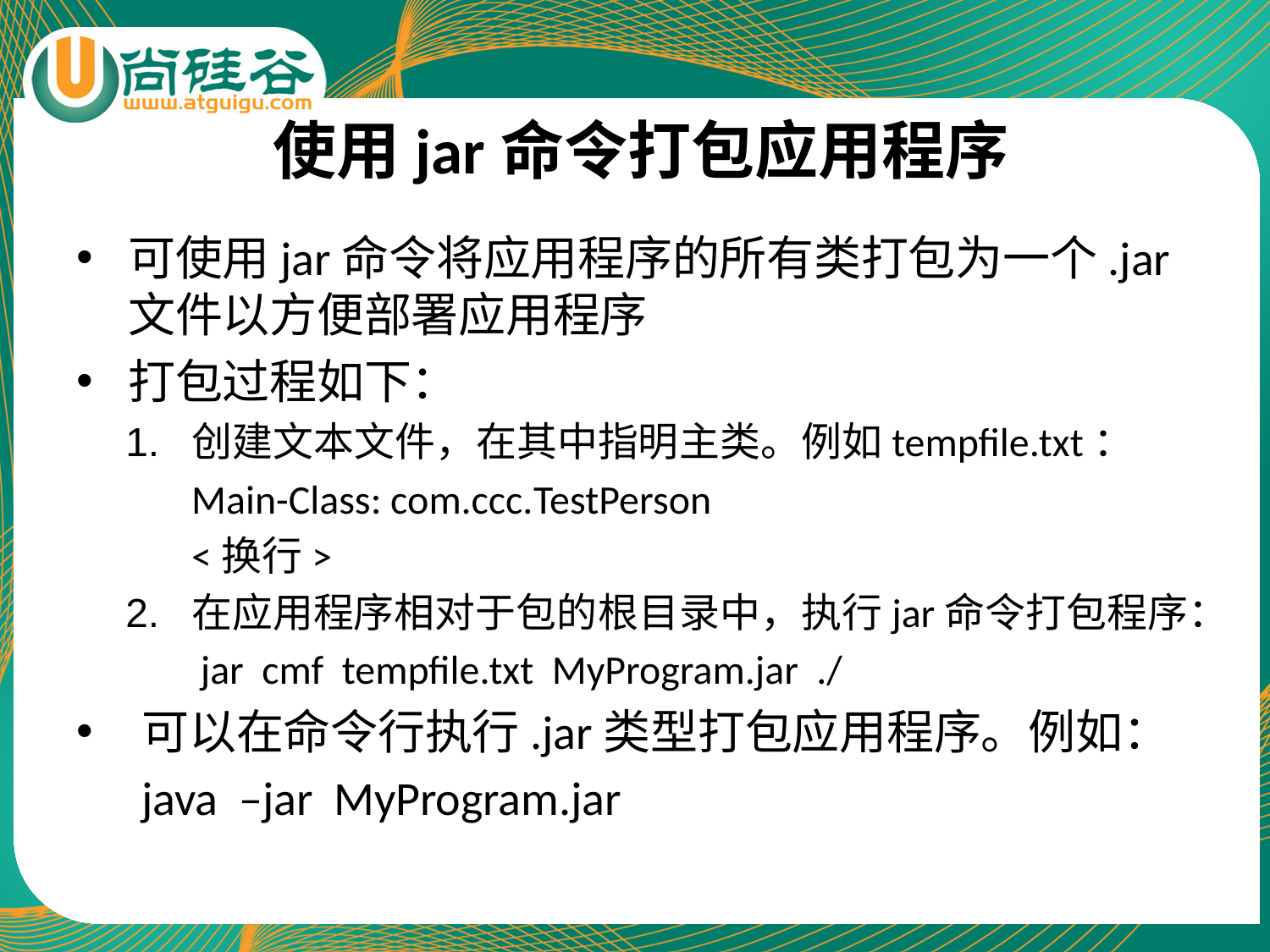

# 使用jar命令打包应用程序
可使用jar命令将应用程序的所有类打包为一个.jar文件以方便部署应用程序
打包过程如下：
创建文本文件，在其中指明主类。例如tempfile.txt：
	Main-Class: com.ccc.TestPerson
	<换行>
在应用程序相对于包的根目录中，执行jar命令打包程序：
	 jar  cmf  tempfile.txt  MyProgram.jar  ./
可以在命令行执行.jar类型打包应用程序。例如：
	java  –jar  MyProgram.jar